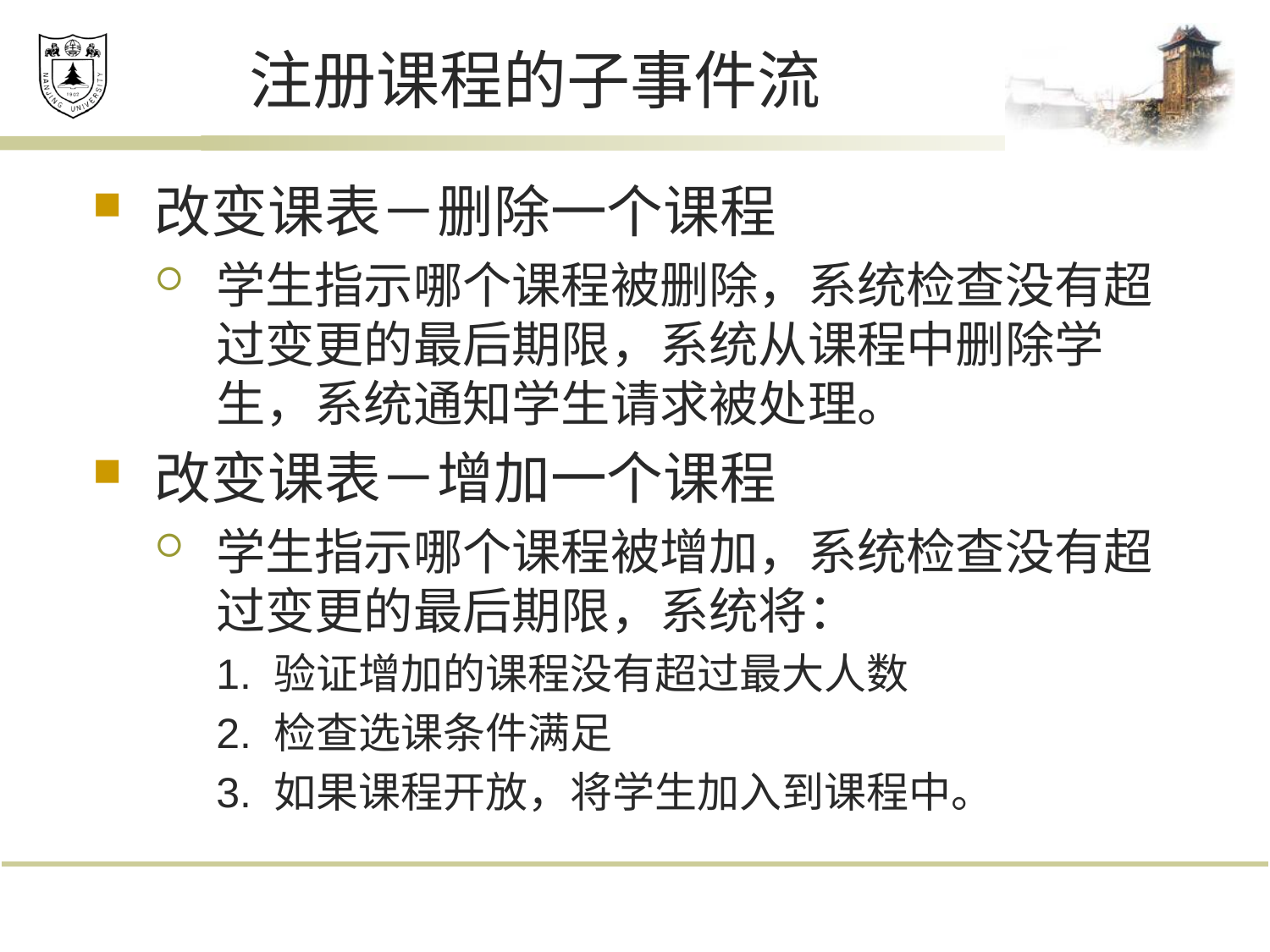

# 注册课程的子事件流
改变课表－删除一个课程
学生指示哪个课程被删除，系统检查没有超过变更的最后期限，系统从课程中删除学生，系统通知学生请求被处理。
改变课表－增加一个课程
学生指示哪个课程被增加，系统检查没有超过变更的最后期限，系统将：
1. 验证增加的课程没有超过最大人数
2. 检查选课条件满足
3. 如果课程开放，将学生加入到课程中。